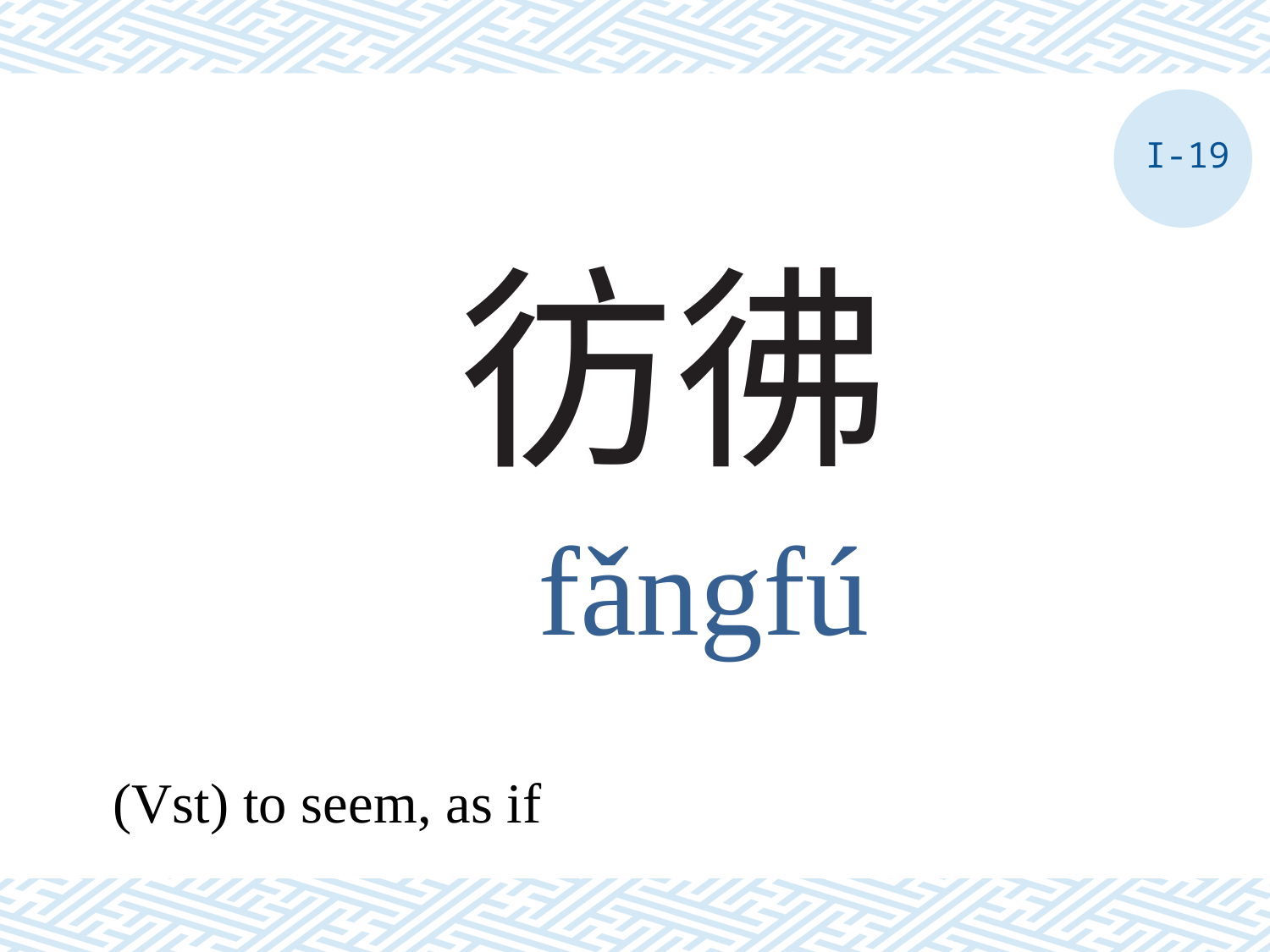

I-19

# 彷彿
fǎngfú
(Vst) to seem, as if